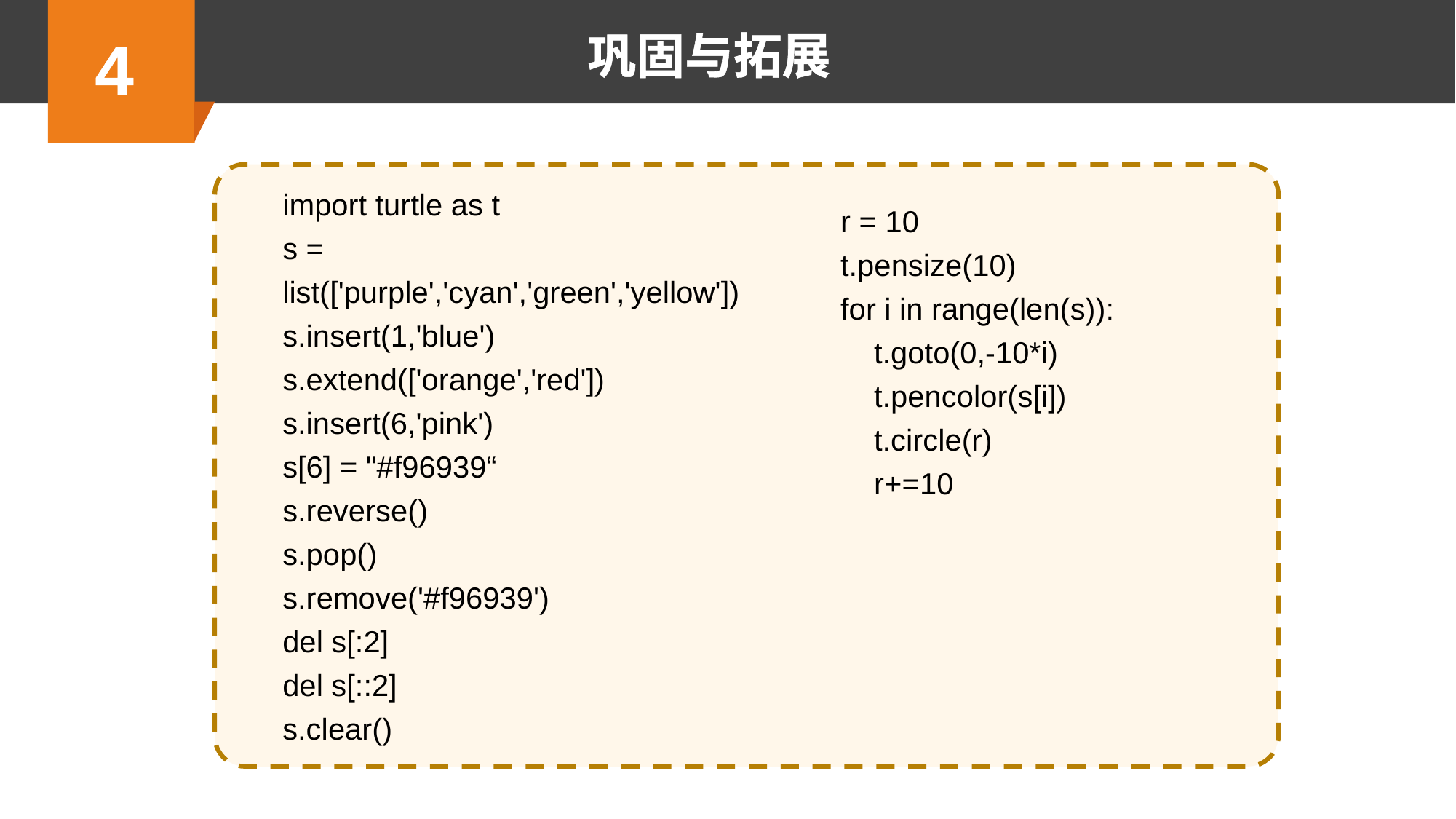

4
巩固与拓展

import turtle as t
s = list(['purple','cyan','green','yellow'])
s.insert(1,'blue')
s.extend(['orange','red'])
s.insert(6,'pink')
s[6] = "#f96939“
s.reverse()
s.pop()
s.remove('#f96939')
del s[:2]
del s[::2]
s.clear()
r = 10
t.pensize(10)
for i in range(len(s)):
    t.goto(0,-10*i)
    t.pencolor(s[i])
    t.circle(r)
    r+=10